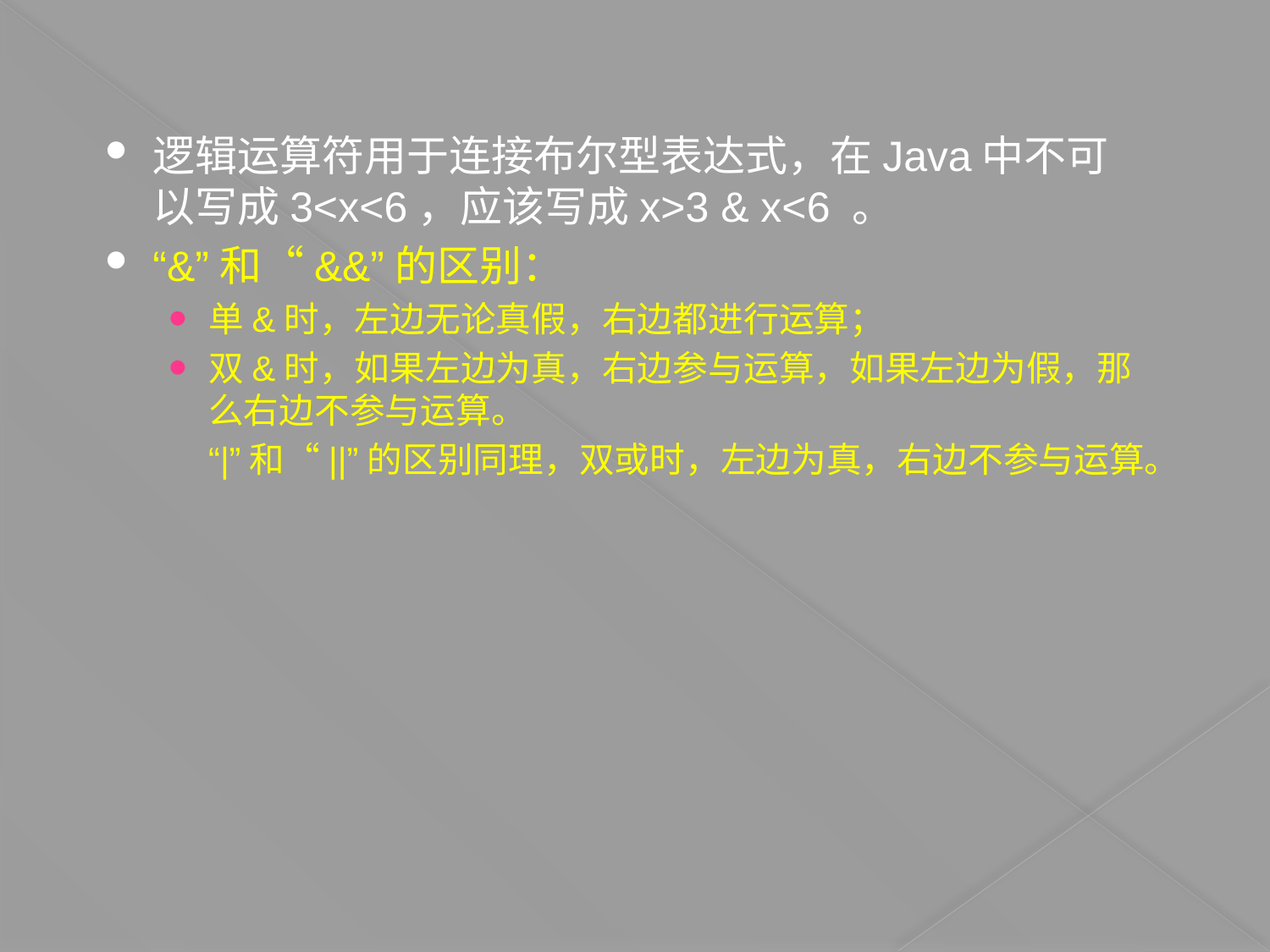

逻辑运算符用于连接布尔型表达式，在Java中不可以写成3<x<6，应该写成x>3 & x<6 。
“&”和“&&”的区别：
单&时，左边无论真假，右边都进行运算；
双&时，如果左边为真，右边参与运算，如果左边为假，那么右边不参与运算。
	“|”和“||”的区别同理，双或时，左边为真，右边不参与运算。